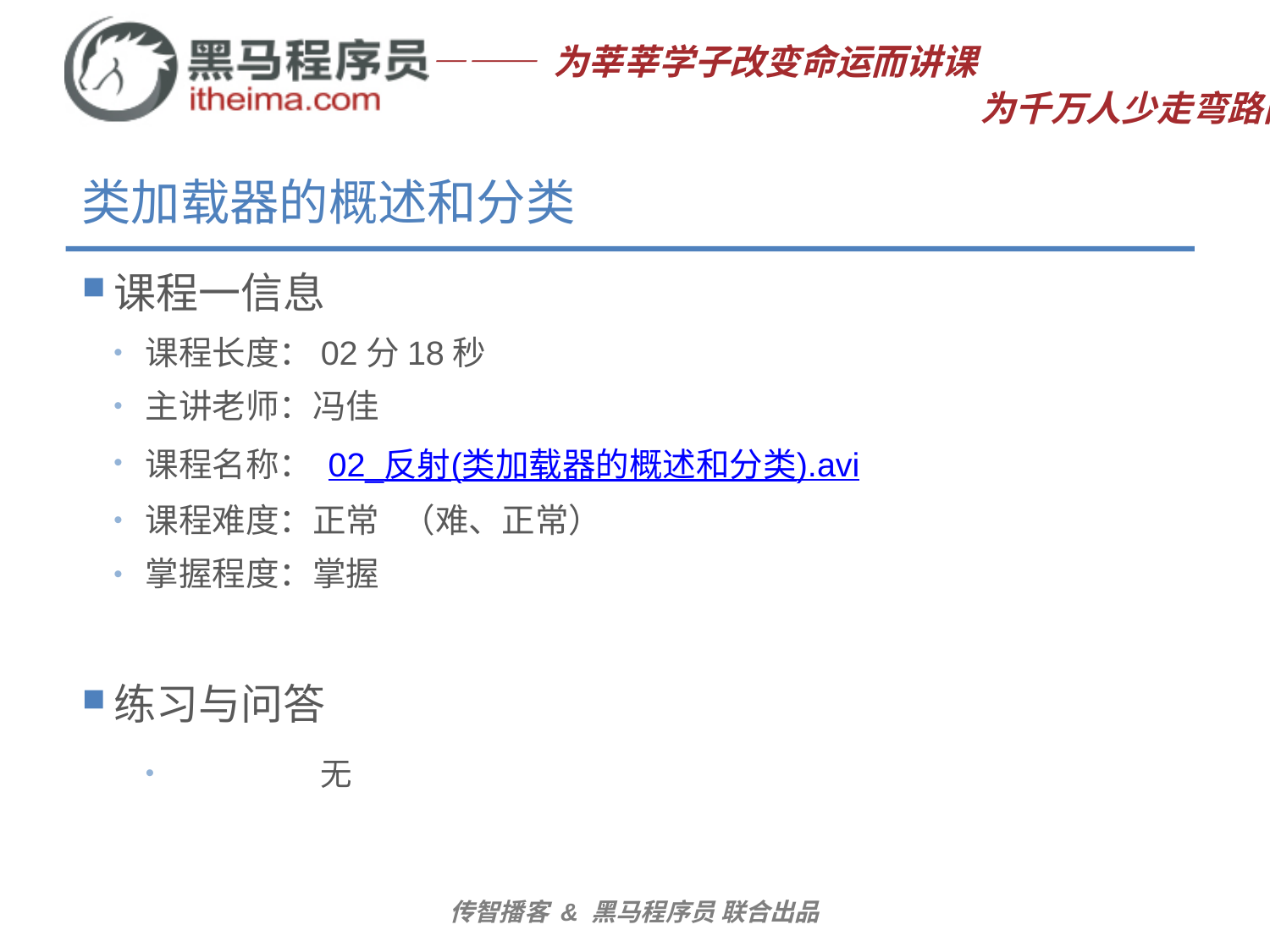

# 类加载器的概述和分类
课程一信息
课程长度：02分18秒
主讲老师：冯佳
课程名称： 02_反射(类加载器的概述和分类).avi
课程难度：正常   （难、正常）
掌握程度：掌握

练习与问答
	无